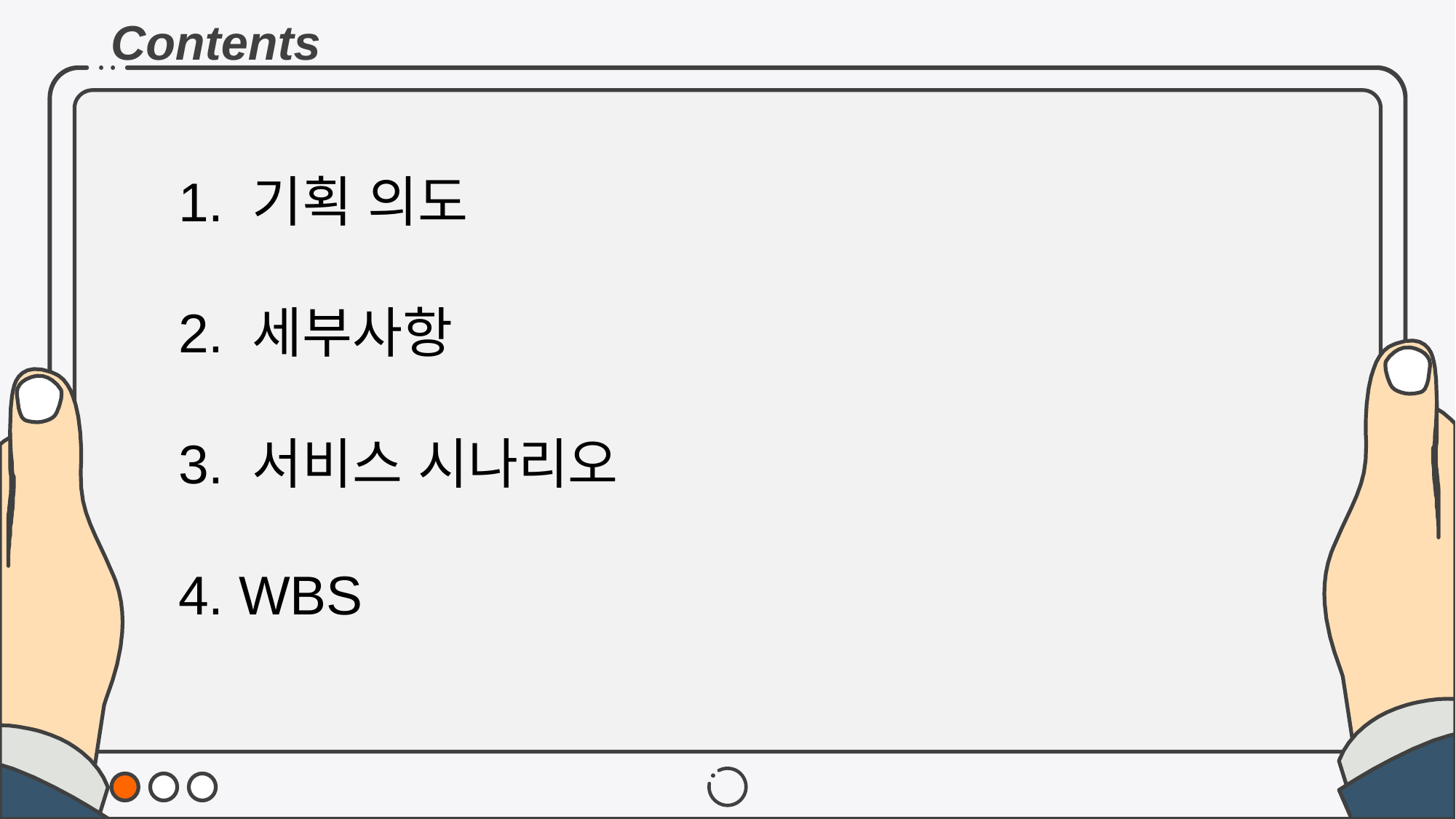

Contents

 기획 의도

 세부사항

 서비스 시나리오

 WBS